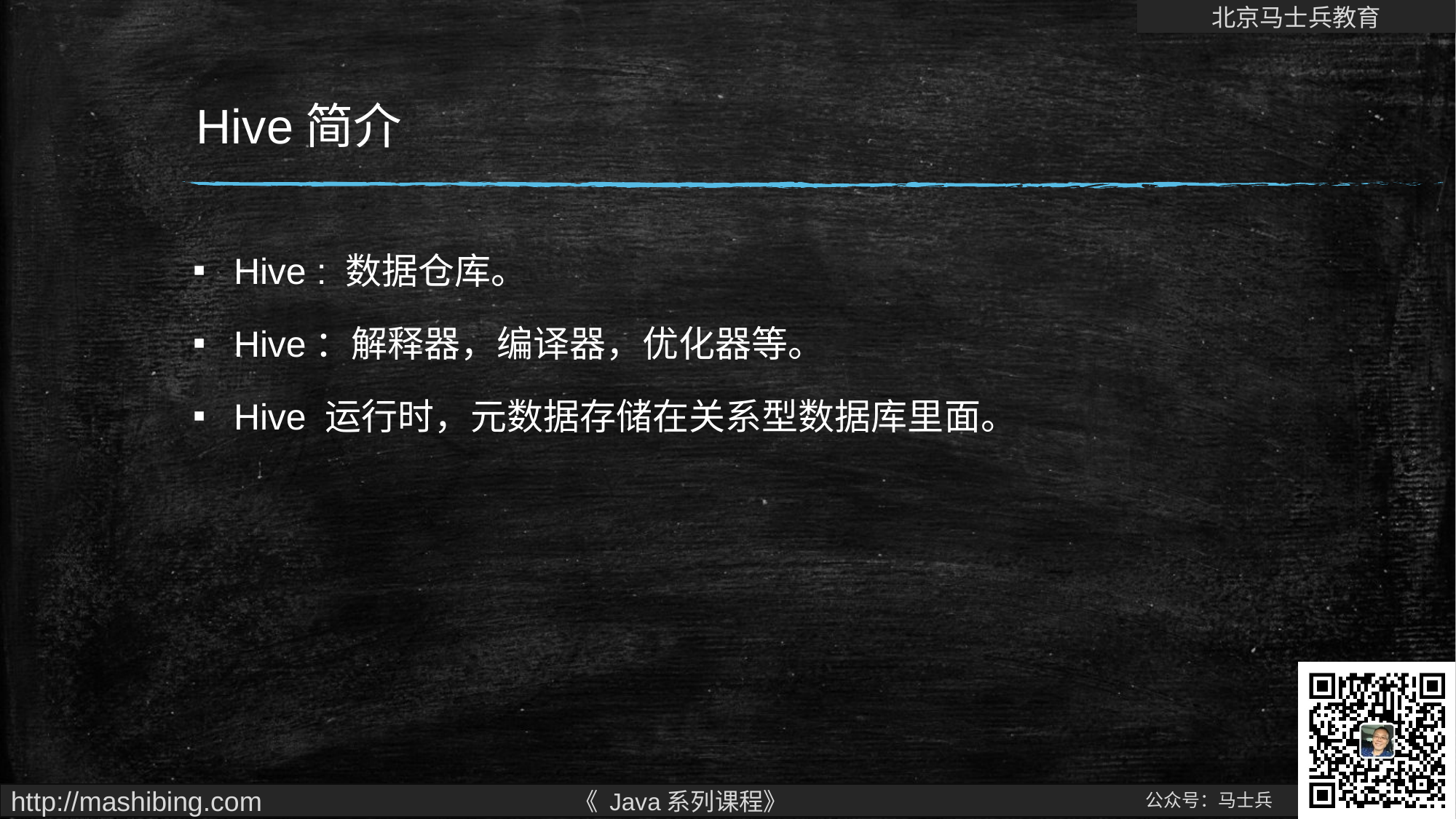

# Hive简介
Hive : 数据仓库。
Hive：解释器，编译器，优化器等。
Hive 运行时，元数据存储在关系型数据库里面。